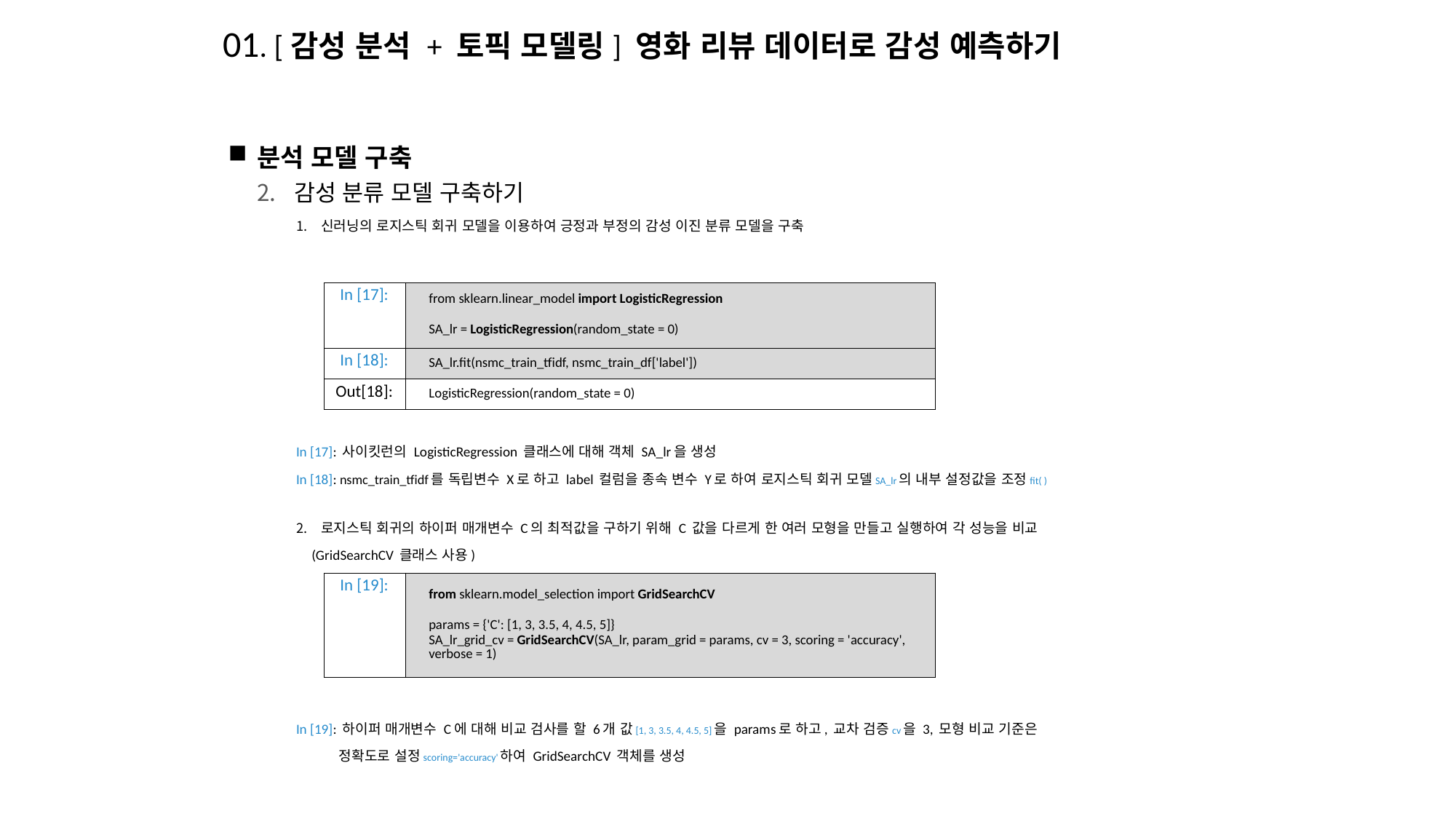

# 01. [감성 분석 + 토픽 모델링] 영화 리뷰 데이터로 감성 예측하기
분석 모델 구축
감성 분류 모델 구축하기
신러닝의 로지스틱 회귀 모델을 이용하여 긍정과 부정의 감성 이진 분류 모델을 구축

In [17]: 사이킷런의 LogisticRegression 클래스에 대해 객체 SA_lr을 생성
In [18]: nsmc_train_tfidf를 독립변수 X로 하고 label 컬럼을 종속 변수 Y로 하여 로지스틱 회귀 모델SA_lr의 내부 설정값을 조정fit( )

로지스틱 회귀의 하이퍼 매개변수 C의 최적값을 구하기 위해 C 값을 다르게 한 여러 모형을 만들고 실행하여 각 성능을 비교
     (GridSearchCV 클래스 사용)

In [19]: 하이퍼 매개변수 C에 대해 비교 검사를 할 6개 값[1, 3, 3.5, 4, 4.5, 5]을 params로 하고, 교차 검증cv을 3, 모형 비교 기준은
          정확도로 설정scoring='accuracy'하여 GridSearchCV 객체를 생성
| In [17]: | from sklearn.linear\_model import LogisticRegression SA\_lr = LogisticRegression(random\_state = 0) |
| --- | --- |
| In [18]: | SA\_lr.fit(nsmc\_train\_tfidf, nsmc\_train\_df['label']) |
| Out[18]: | LogisticRegression(random\_state = 0) |

| In [19]: | from sklearn.model\_selection import GridSearchCV params = {'C': [1, 3, 3.5, 4, 4.5, 5]} SA\_lr\_grid\_cv = GridSearchCV(SA\_lr, param\_grid = params, cv = 3, scoring = 'accuracy', verbose = 1) |
| --- | --- |